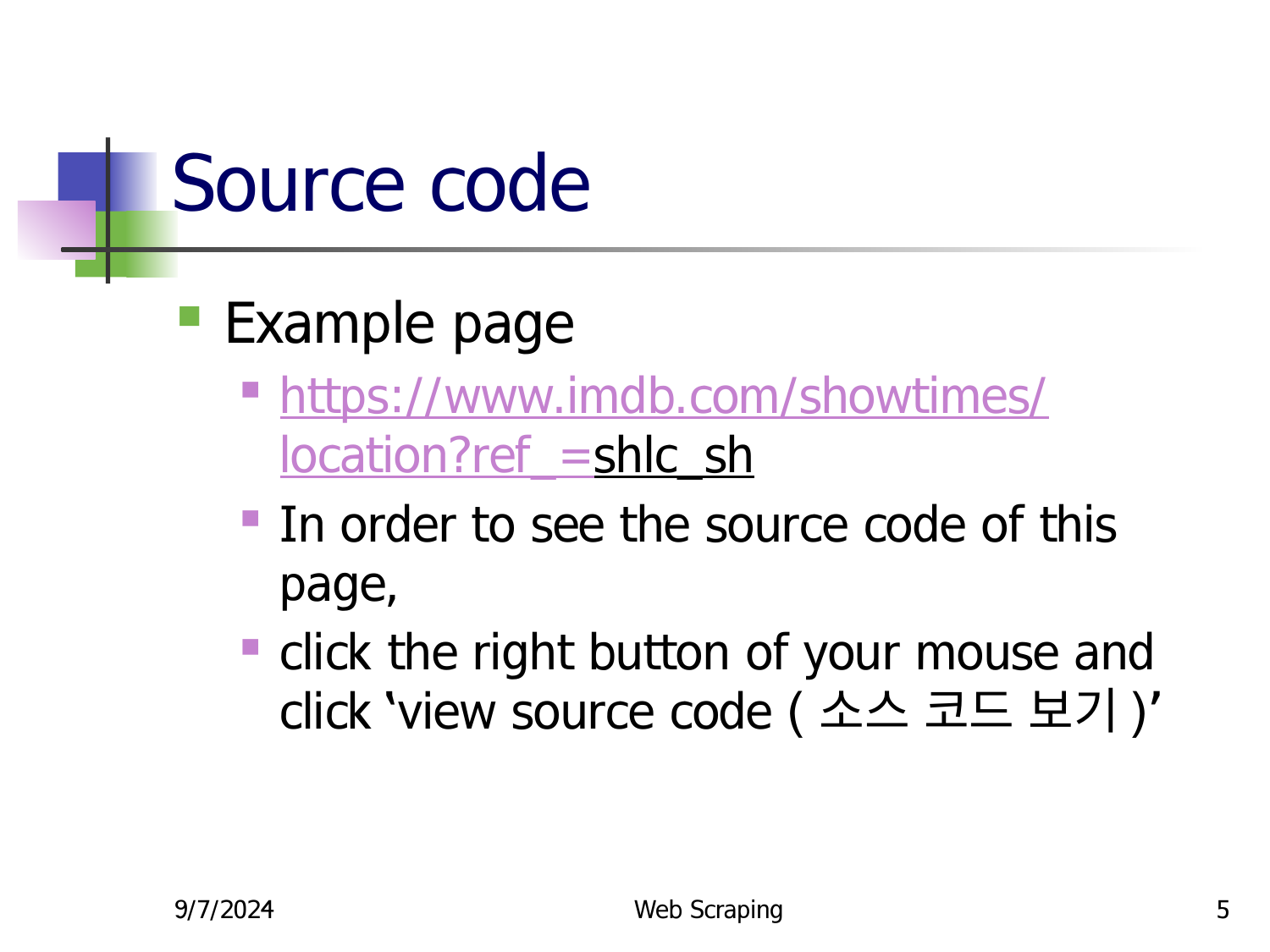

# Source code
Example page
https://www.imdb.com/showtimes/location?ref_=shlc_sh
In order to see the source code of this page,
click the right button of your mouse and click ‘view source code (소스 코드 보기)’
9/7/2024
Web Scraping
5